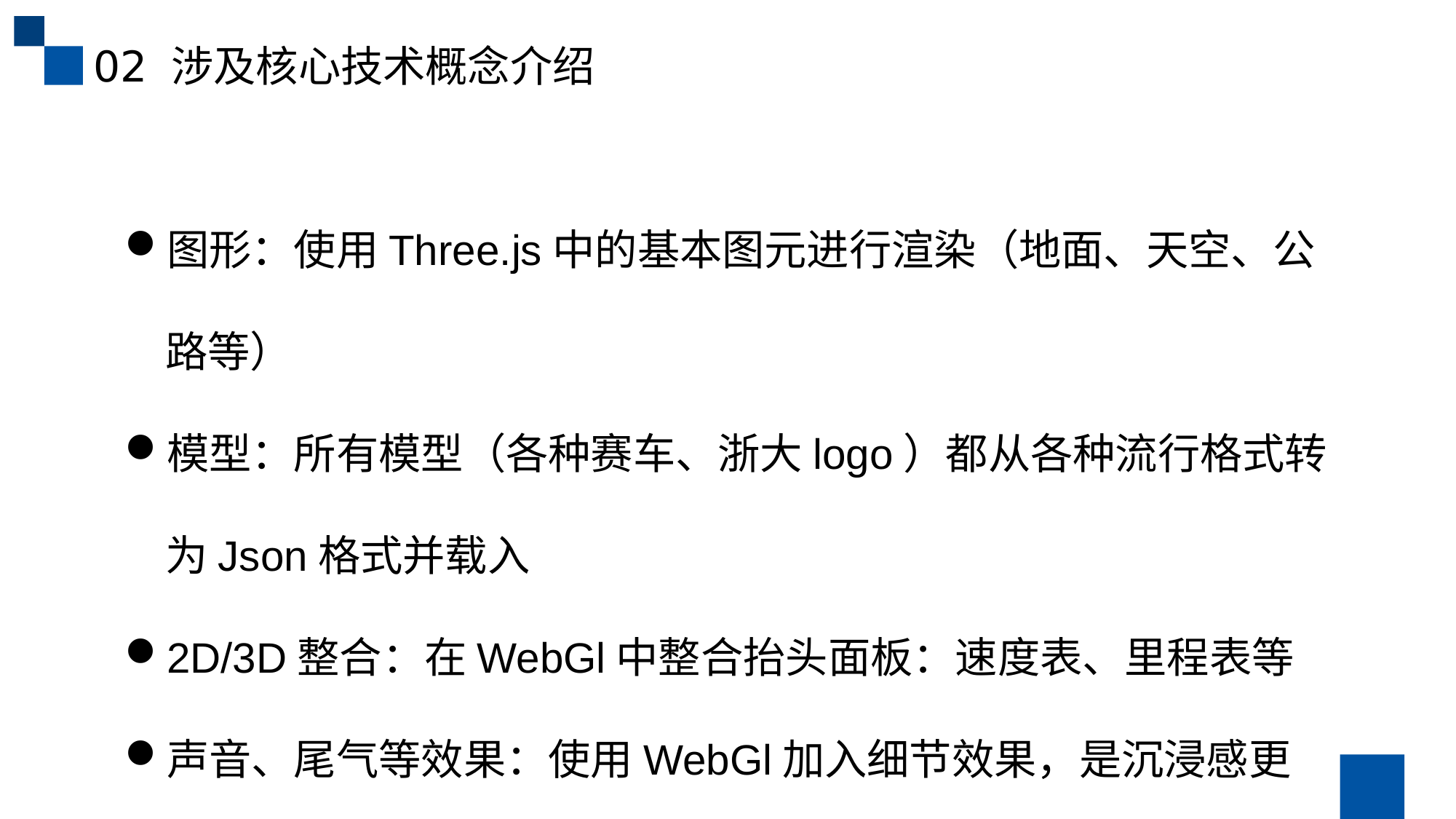

02 涉及核心技术概念介绍
图形：使用Three.js中的基本图元进行渲染（地面、天空、公路等）
模型：所有模型（各种赛车、浙大logo）都从各种流行格式转为Json格式并载入
2D/3D整合：在WebGl中整合抬头面板：速度表、里程表等
声音、尾气等效果：使用WebGl加入细节效果，是沉浸感更强